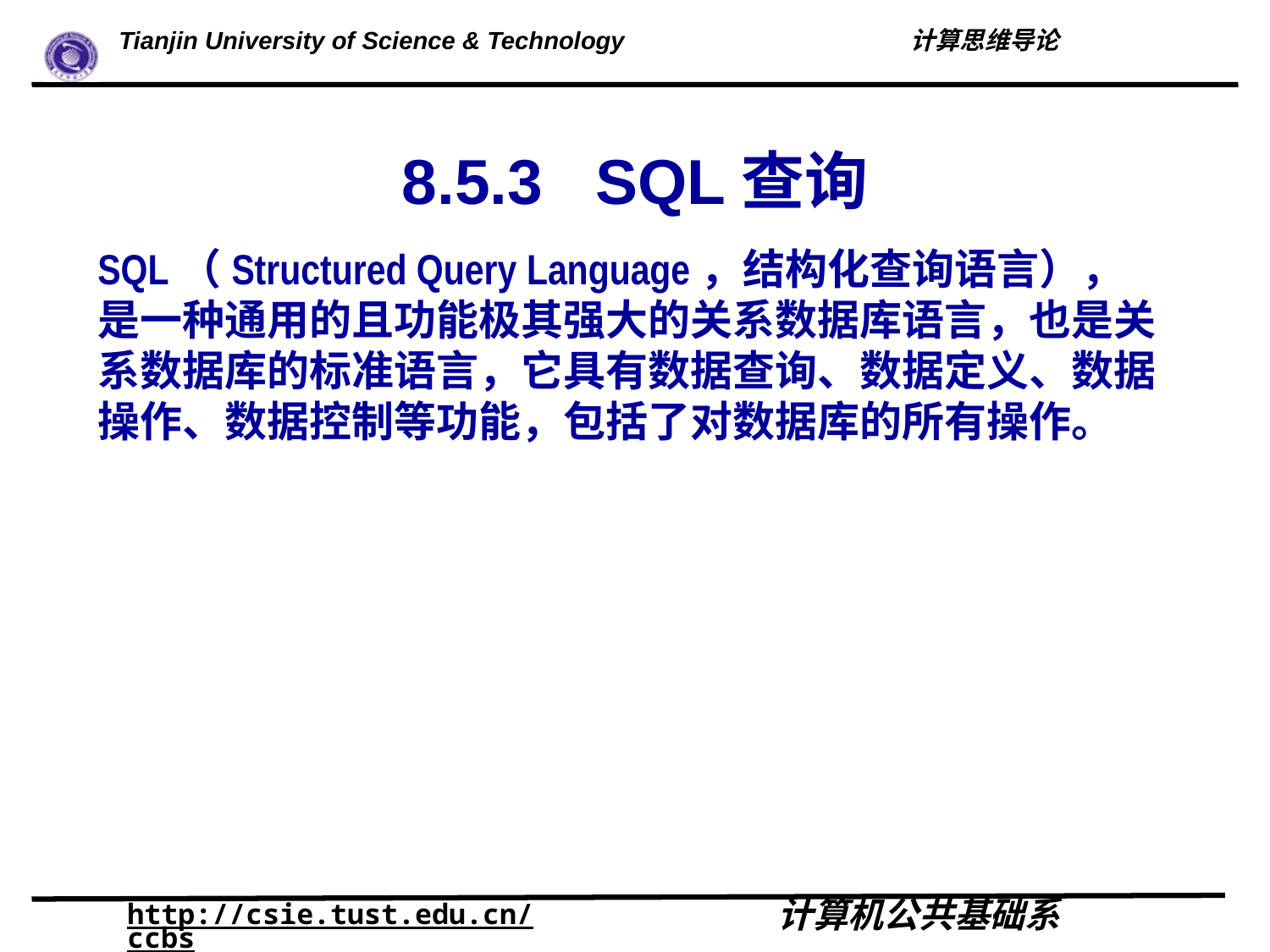

# 8.5.3   SQL查询
SQL（Structured Query Language，结构化查询语言），是一种通用的且功能极其强大的关系数据库语言，也是关系数据库的标准语言，它具有数据查询、数据定义、数据操作、数据控制等功能，包括了对数据库的所有操作。